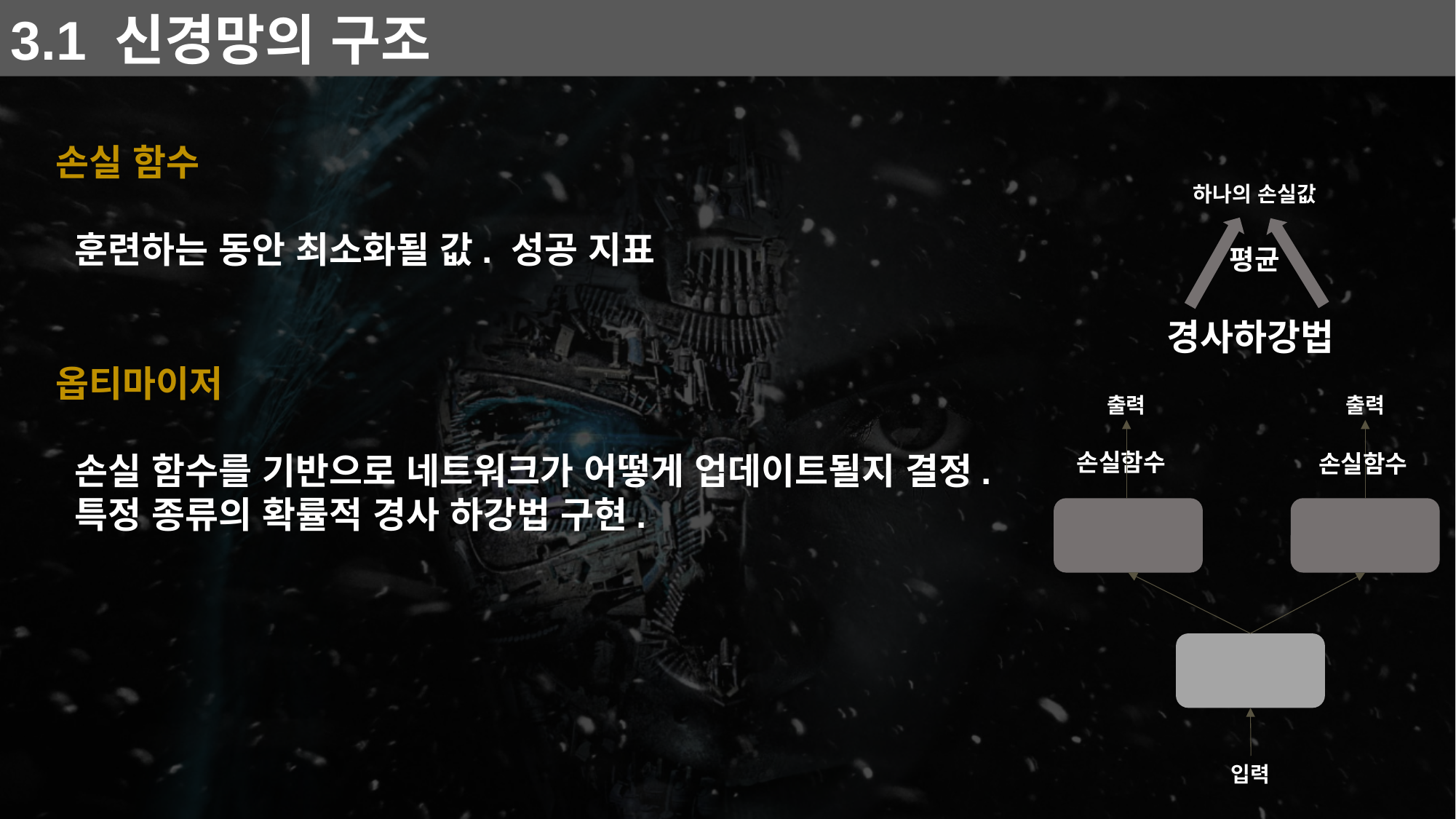

3.1 신경망의 구조

손실 함수

 훈련하는 동안 최소화될 값. 성공 지표
하나의 손실값

평균
경사하강법
옵티마이저

 손실 함수를 기반으로 네트워크가 어떻게 업데이트될지 결정.
 특정 종류의 확률적 경사 하강법 구현.
출력
출력
손실함수
손실함수

입력